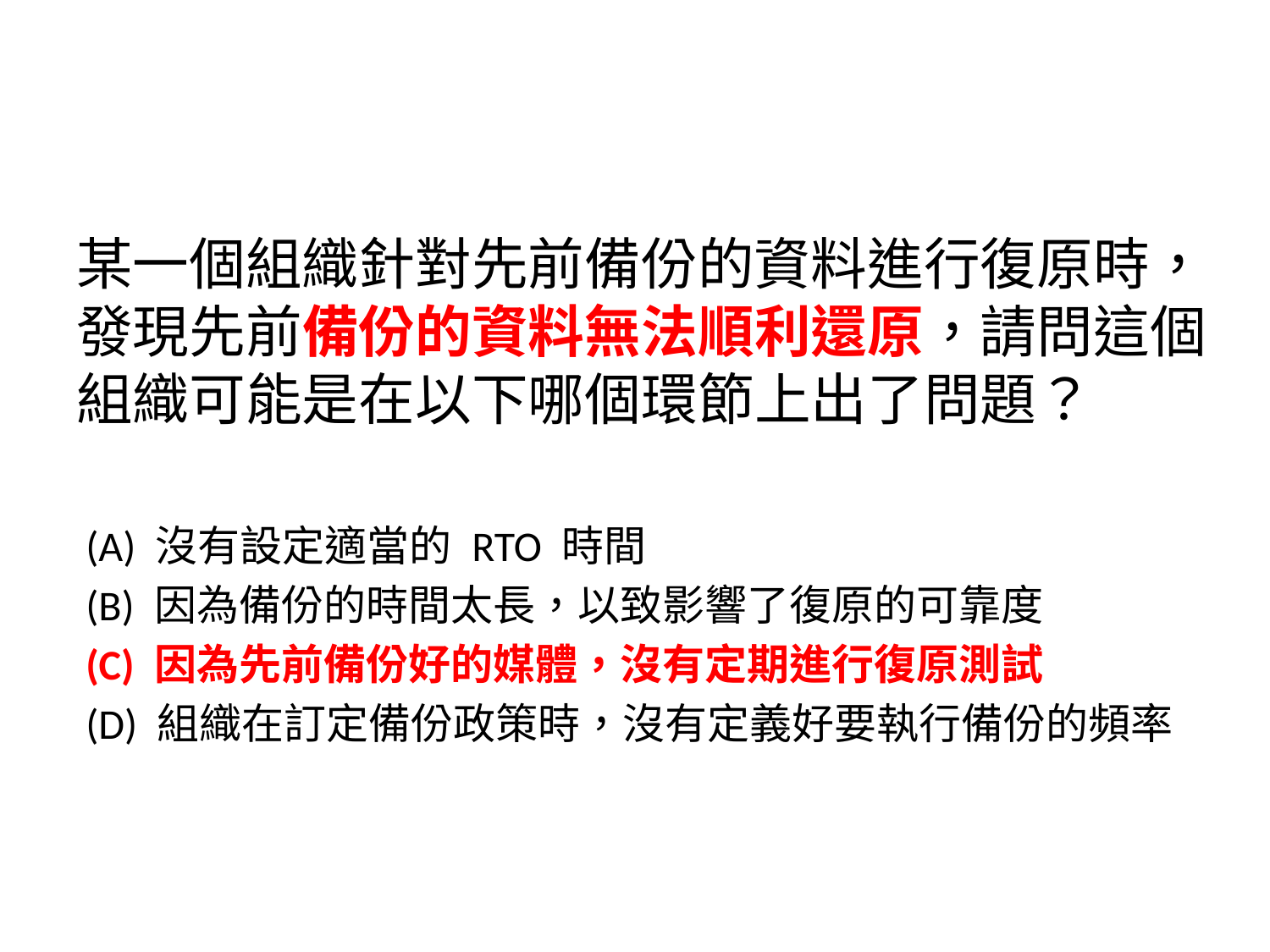

某一個組織針對先前備份的資料進行復原時，發現先前備份的資料無法順利還原，請問這個組織可能是在以下哪個環節上出了問題？

 (A) 沒有設定適當的 RTO 時間
 (B) 因為備份的時間太長，以致影響了復原的可靠度
 (C) 因為先前備份好的媒體，沒有定期進行復原測試
 (D) 組織在訂定備份政策時，沒有定義好要執行備份的頻率